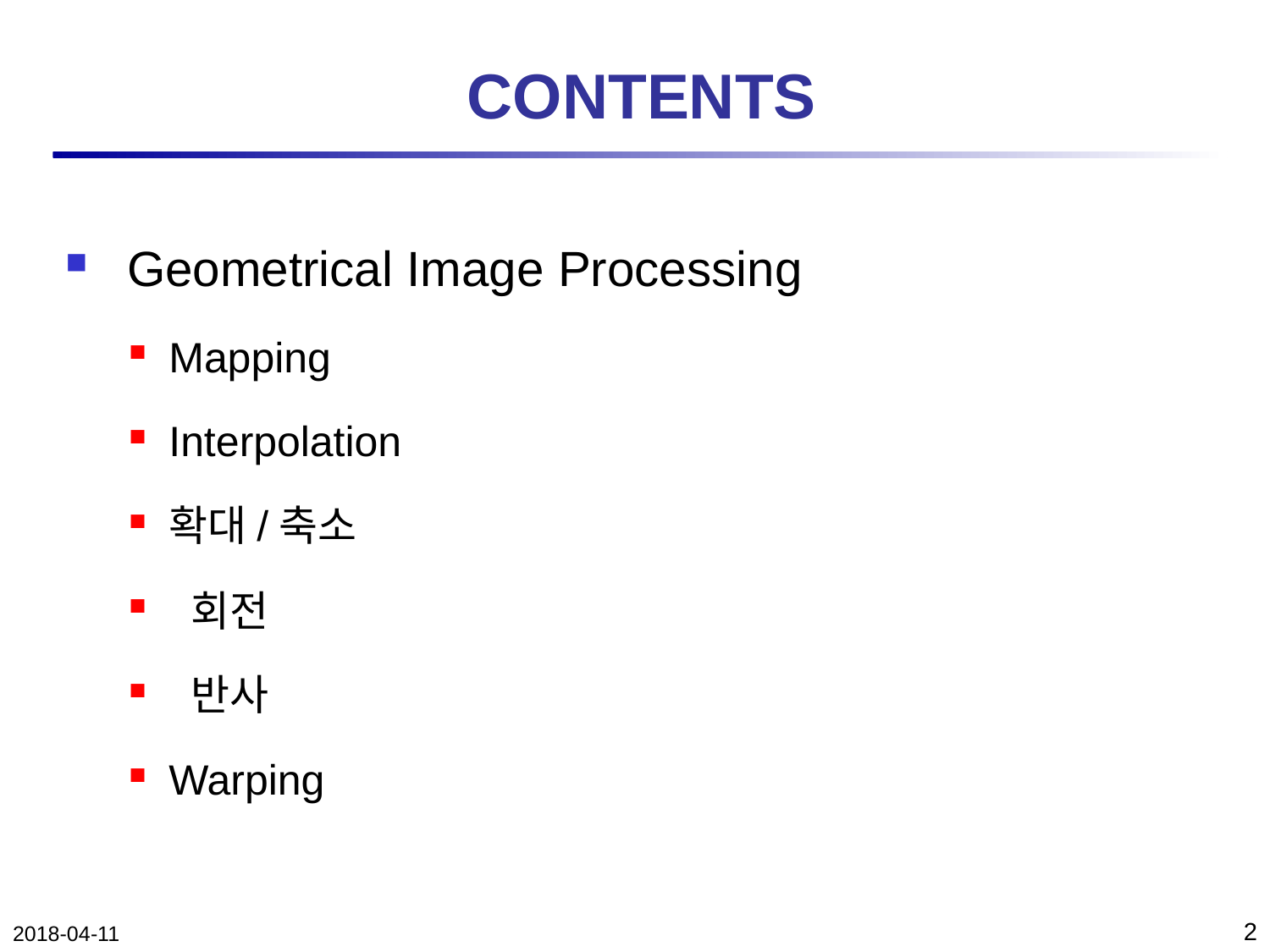

# CONTENTS
 Geometrical Image Processing
Mapping
Interpolation
확대/축소
 회전
 반사
Warping
2018-04-11
2